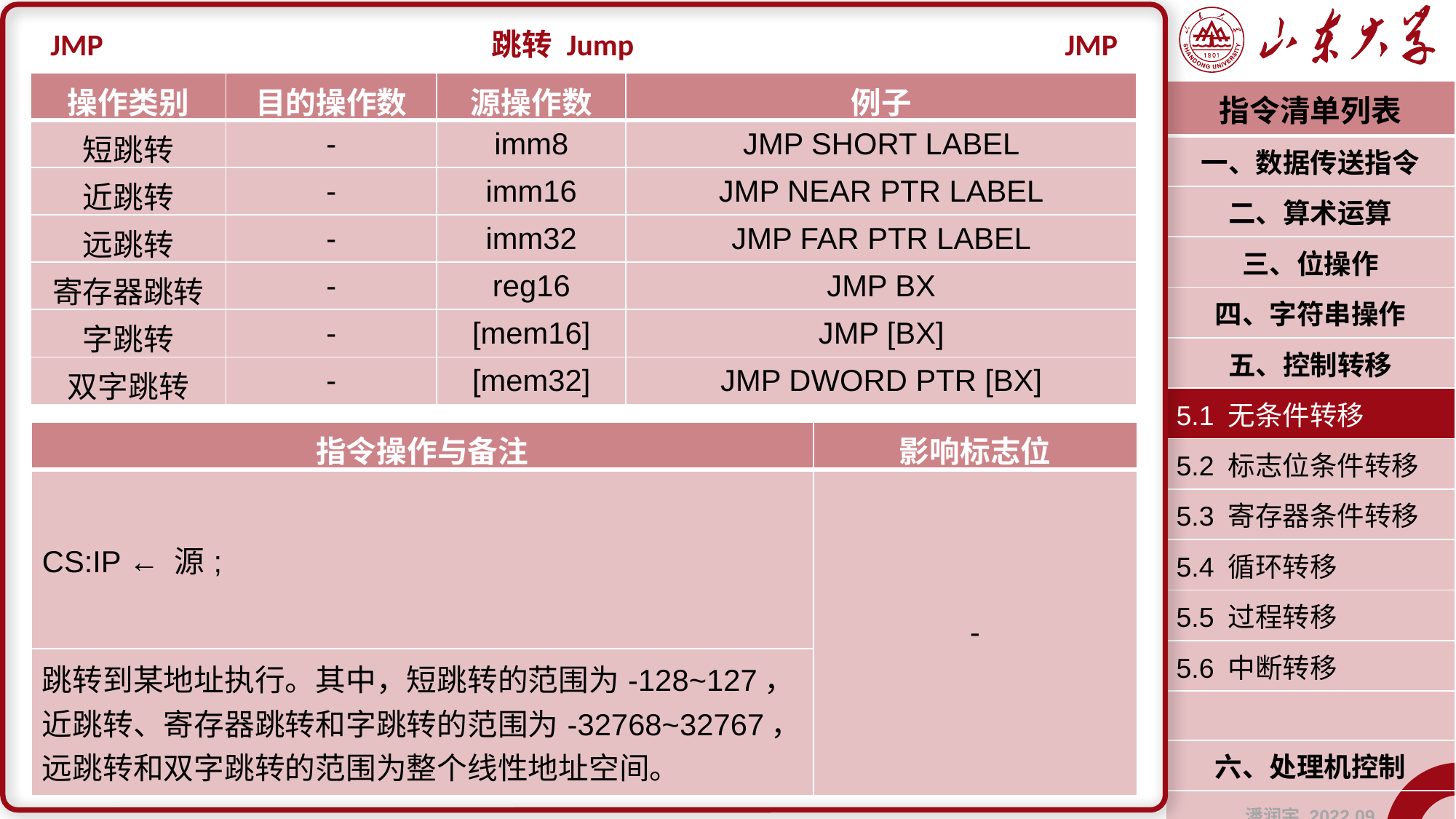

JMP
跳转 Jump
JMP
| 操作类别 | 目的操作数 | 源操作数 | 例子 |
| --- | --- | --- | --- |
| 短跳转 | - | imm8 | JMP SHORT LABEL |
| 近跳转 | - | imm16 | JMP NEAR PTR LABEL |
| 远跳转 | - | imm32 | JMP FAR PTR LABEL |
| 寄存器跳转 | - | reg16 | JMP BX |
| 字跳转 | - | [mem16] | JMP [BX] |
| 双字跳转 | - | [mem32] | JMP DWORD PTR [BX] |
| 指令清单列表 |
| --- |
| 一、数据传送指令 |
| 二、算术运算 |
| 三、位操作 |
| 四、字符串操作 |
| 五、控制转移 |
| 5.1 无条件转移 |
| 5.2 标志位条件转移 |
| 5.3 寄存器条件转移 |
| 5.4 循环转移 |
| 5.5 过程转移 |
| 5.6 中断转移 |
|  |
| 六、处理机控制 |
| 潘润宇 2022.09 |
| 指令操作与备注 | 影响标志位 |
| --- | --- |
| CS:IP ← 源; | - |
| 跳转到某地址执行。其中，短跳转的范围为-128~127，近跳转、寄存器跳转和字跳转的范围为-32768~32767，远跳转和双字跳转的范围为整个线性地址空间。 |  |